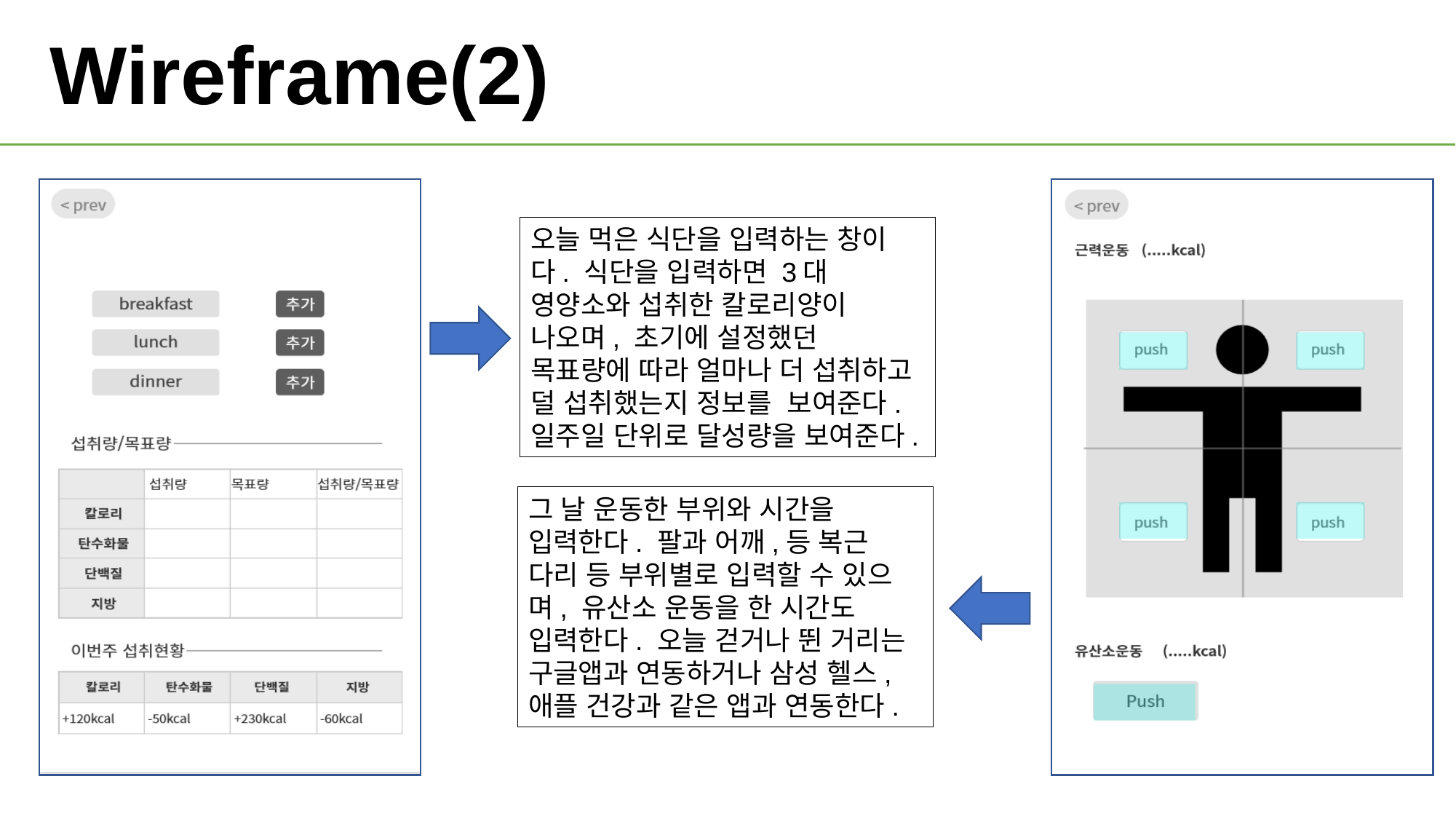

Wireframe(2)

오늘 먹은 식단을 입력하는 창이다. 식단을 입력하면 3대 영양소와 섭취한 칼로리양이 나오며, 초기에 설정했던 목표량에 따라 얼마나 더 섭취하고 덜 섭취했는지 정보를  보여준다. 일주일 단위로 달성량을 보여준다.

그 날 운동한 부위와 시간을 입력한다. 팔과 어깨,등 복근 다리 등 부위별로 입력할 수 있으며, 유산소 운동을 한 시간도 입력한다. 오늘 걷거나 뛴 거리는 구글앱과 연동하거나 삼성 헬스, 애플 건강과 같은 앱과 연동한다.